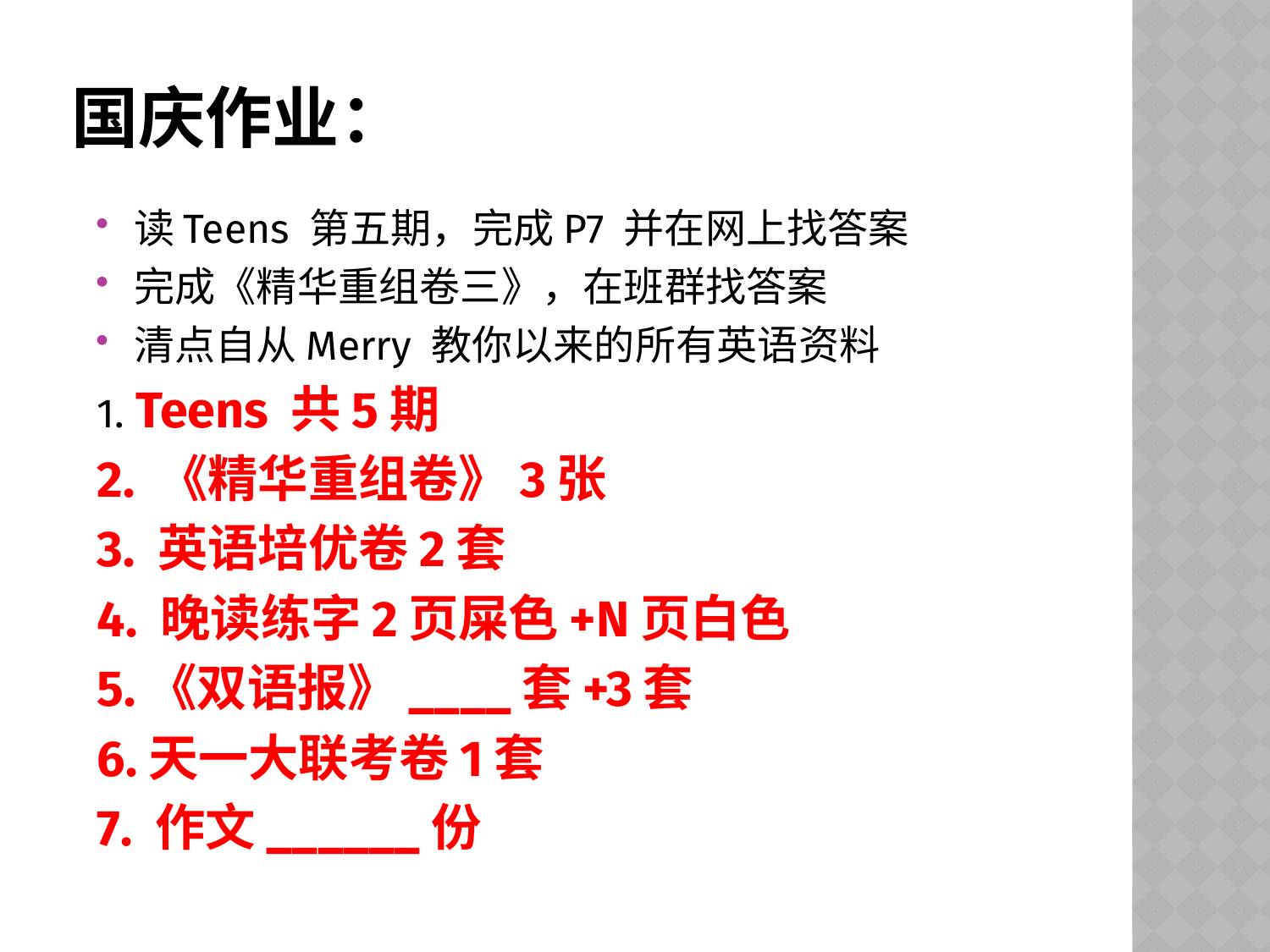

# 国庆作业：
读Teens 第五期，完成P7 并在网上找答案
完成《精华重组卷三》，在班群找答案
清点自从Merry 教你以来的所有英语资料
1. Teens 共5期
2. 《精华重组卷》3张
3. 英语培优卷2套
4. 晚读练字2页屎色+N页白色
5.《双语报》____套+3套
6.天一大联考卷1套
7. 作文______份